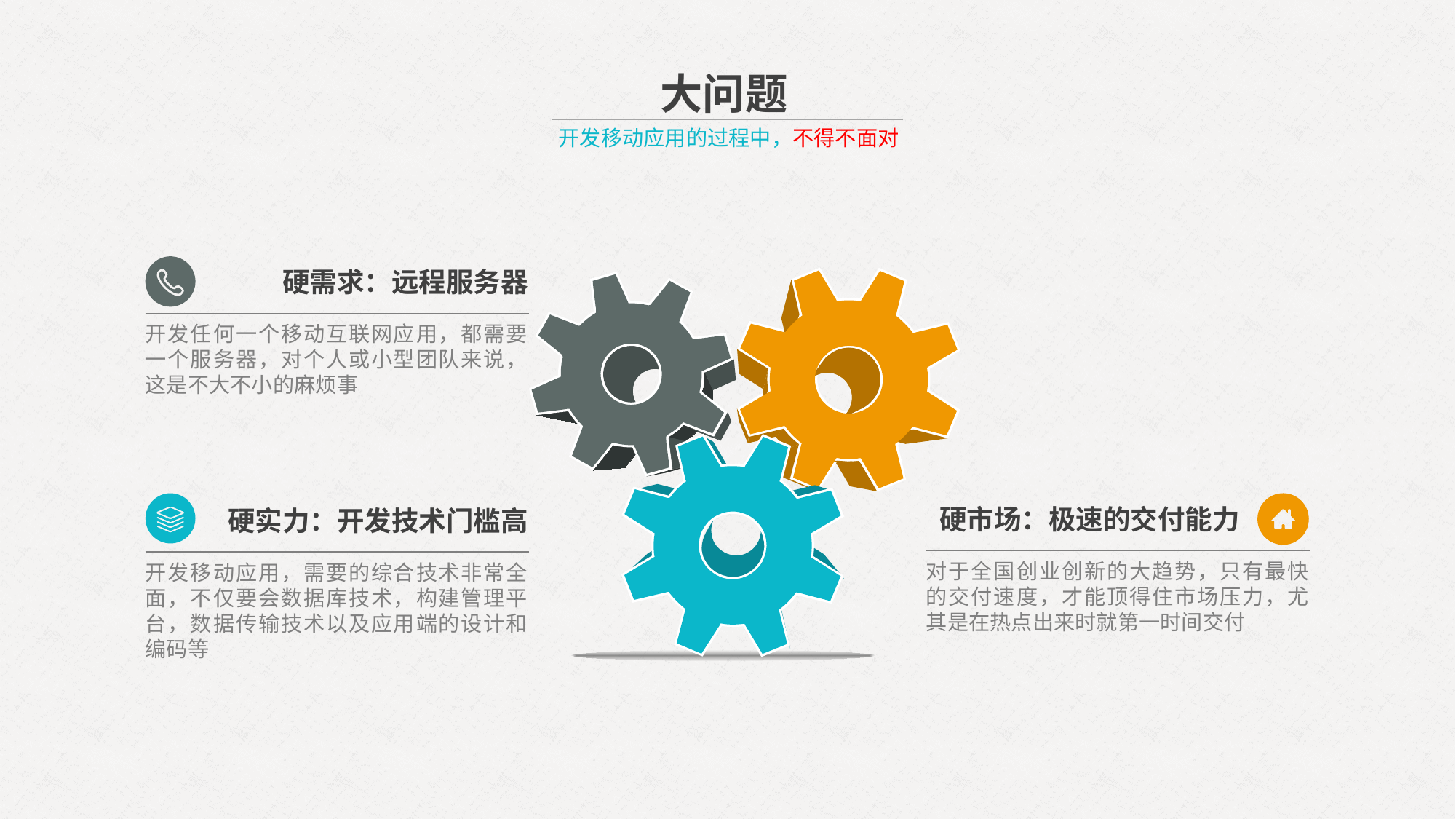

大问题
开发移动应用的过程中，不得不面对

硬需求：远程服务器

开发任何一个移动互联网应用，都需要一个服务器，对个人或小型团队来说，这是不大不小的麻烦事

硬市场：极速的交付能力
硬实力：开发技术门槛高
对于全国创业创新的大趋势，只有最快的交付速度，才能顶得住市场压力，尤其是在热点出来时就第一时间交付
开发移动应用，需要的综合技术非常全面，不仅要会数据库技术，构建管理平台，数据传输技术以及应用端的设计和编码等